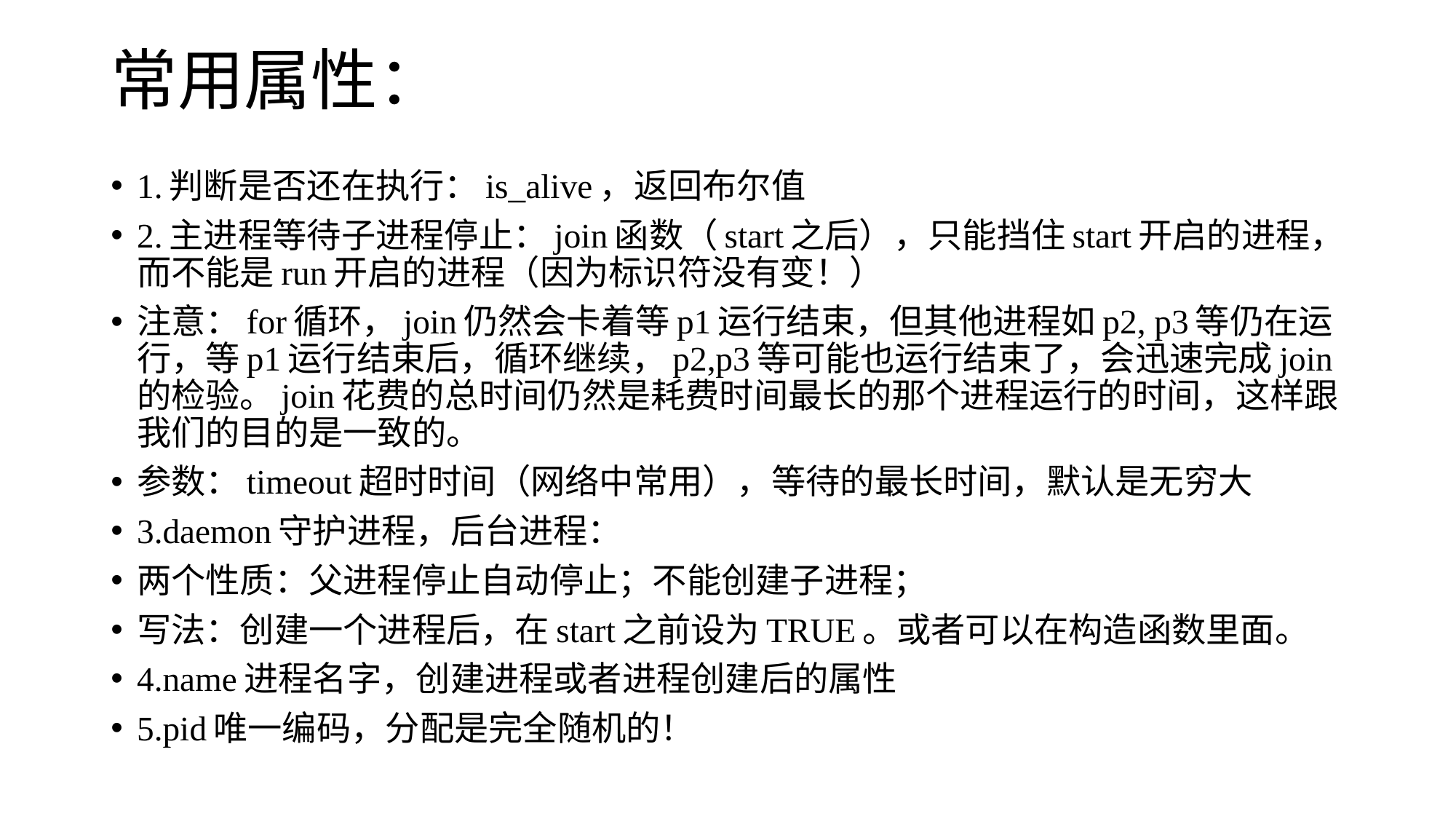

# 常用属性：
1.判断是否还在执行：is_alive，返回布尔值
2.主进程等待子进程停止：join函数（start之后），只能挡住start开启的进程，而不能是run开启的进程（因为标识符没有变！）
注意：for循环，join仍然会卡着等p1运行结束，但其他进程如p2, p3等仍在运行，等p1运行结束后，循环继续，p2,p3等可能也运行结束了，会迅速完成join的检验。join花费的总时间仍然是耗费时间最长的那个进程运行的时间，这样跟我们的目的是一致的。
参数：timeout超时时间（网络中常用），等待的最长时间，默认是无穷大
3.daemon守护进程，后台进程：
两个性质：父进程停止自动停止；不能创建子进程；
写法：创建一个进程后，在start之前设为TRUE。或者可以在构造函数里面。
4.name进程名字，创建进程或者进程创建后的属性
5.pid唯一编码，分配是完全随机的！